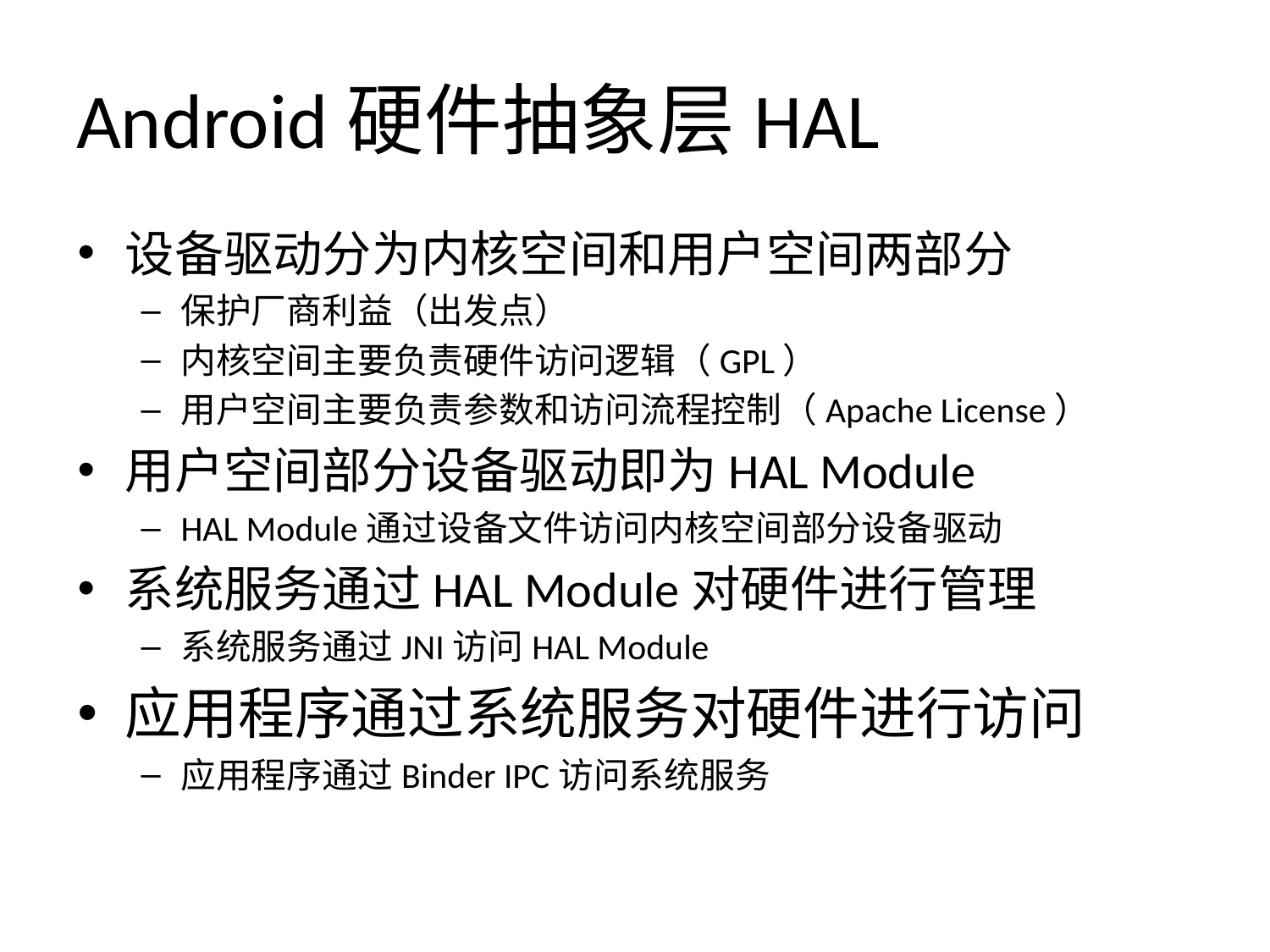

# Android硬件抽象层HAL
设备驱动分为内核空间和用户空间两部分
保护厂商利益（出发点）
内核空间主要负责硬件访问逻辑（GPL）
用户空间主要负责参数和访问流程控制（Apache License）
用户空间部分设备驱动即为HAL Module
HAL Module通过设备文件访问内核空间部分设备驱动
系统服务通过HAL Module对硬件进行管理
系统服务通过JNI访问HAL Module
应用程序通过系统服务对硬件进行访问
应用程序通过Binder IPC访问系统服务